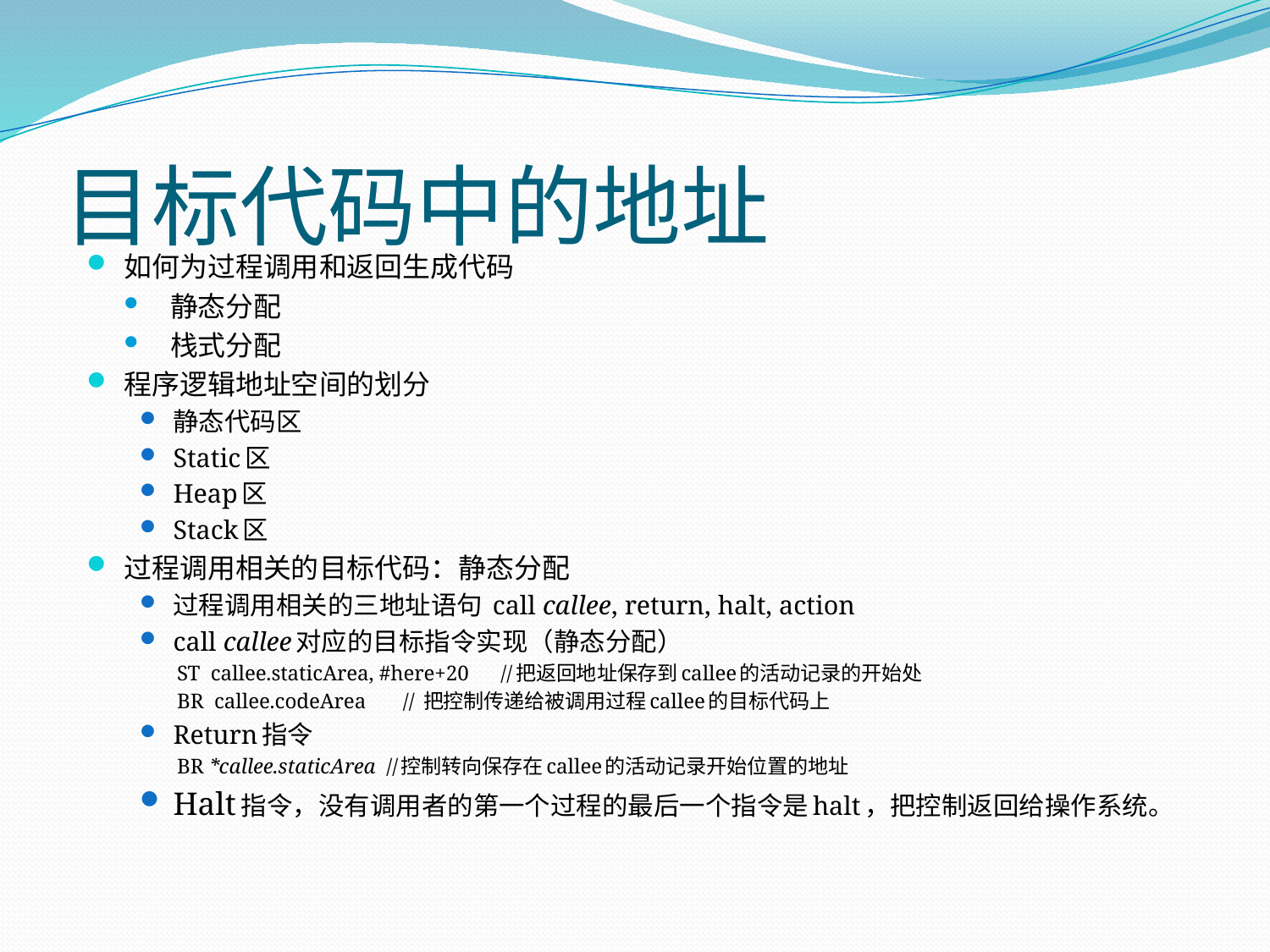

# 目标代码中的地址
如何为过程调用和返回生成代码
静态分配
栈式分配
程序逻辑地址空间的划分
静态代码区
Static区
Heap区
Stack区
过程调用相关的目标代码：静态分配
过程调用相关的三地址语句 call callee, return, halt, action
call callee对应的目标指令实现（静态分配）
ST  callee.staticArea, #here+20      //把返回地址保存到callee的活动记录的开始处
BR  callee.codeArea       // 把控制传递给被调用过程callee的目标代码上
Return指令
BR *callee.staticArea  //控制转向保存在callee的活动记录开始位置的地址
Halt指令，没有调用者的第一个过程的最后一个指令是halt，把控制返回给操作系统。